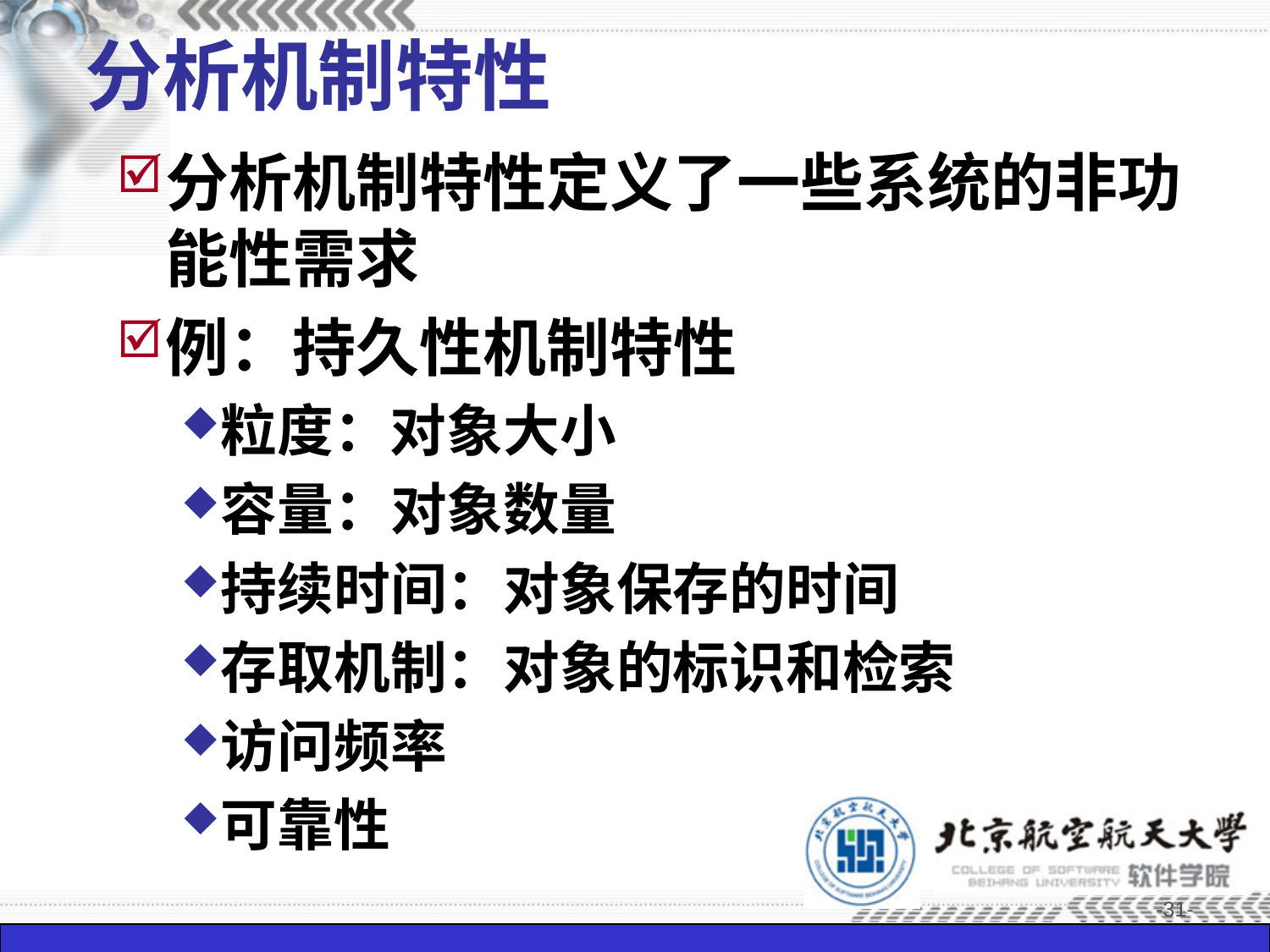

# 分析机制特性
分析机制特性定义了一些系统的非功能性需求
例：持久性机制特性
粒度：对象大小
容量：对象数量
持续时间：对象保存的时间
存取机制：对象的标识和检索
访问频率
可靠性
-31-